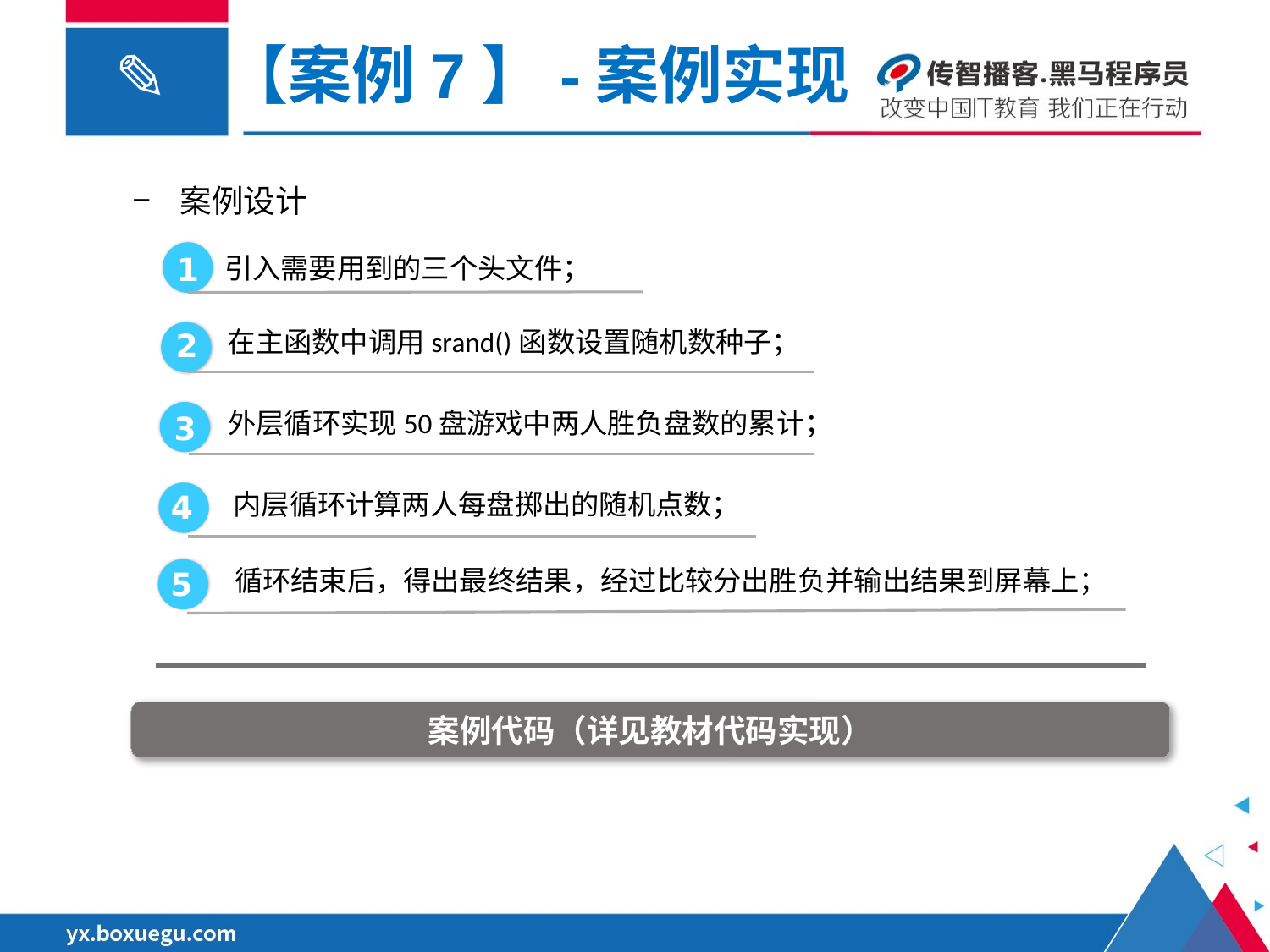

【案例7】-案例实现
案例设计
引入需要用到的三个头文件；

1
在主函数中调用srand()函数设置随机数种子；
2

外层循环实现50盘游戏中两人胜负盘数的累计；

3
内层循环计算两人每盘掷出的随机点数；
4

循环结束后，得出最终结果，经过比较分出胜负并输出结果到屏幕上；
5

案例代码（详见教材代码实现）